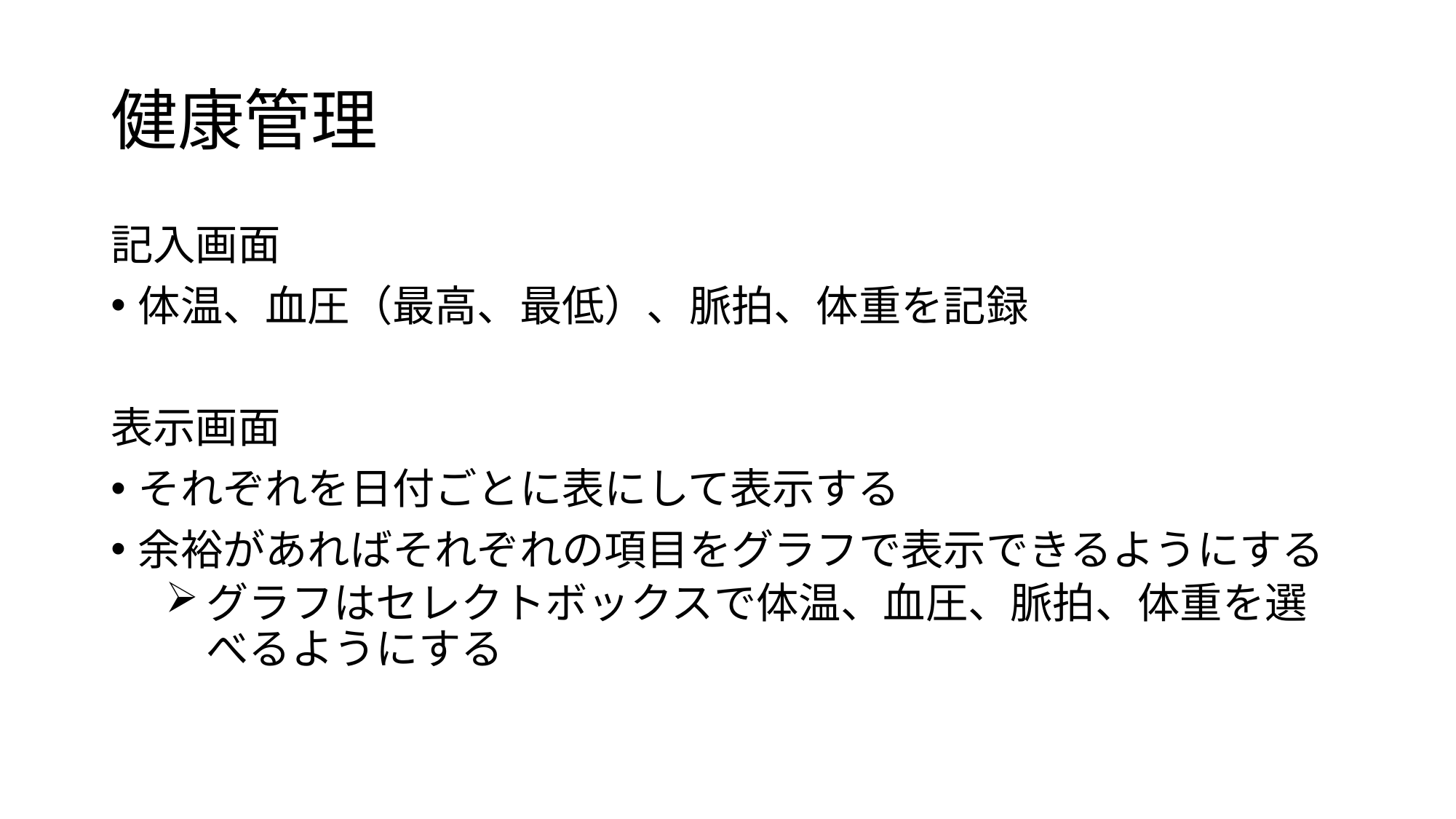

# 健康管理
記入画面
体温、血圧（最高、最低）、脈拍、体重を記録

表示画面
それぞれを日付ごとに表にして表示する
余裕があればそれぞれの項目をグラフで表示できるようにする
グラフはセレクトボックスで体温、血圧、脈拍、体重を選べるようにする